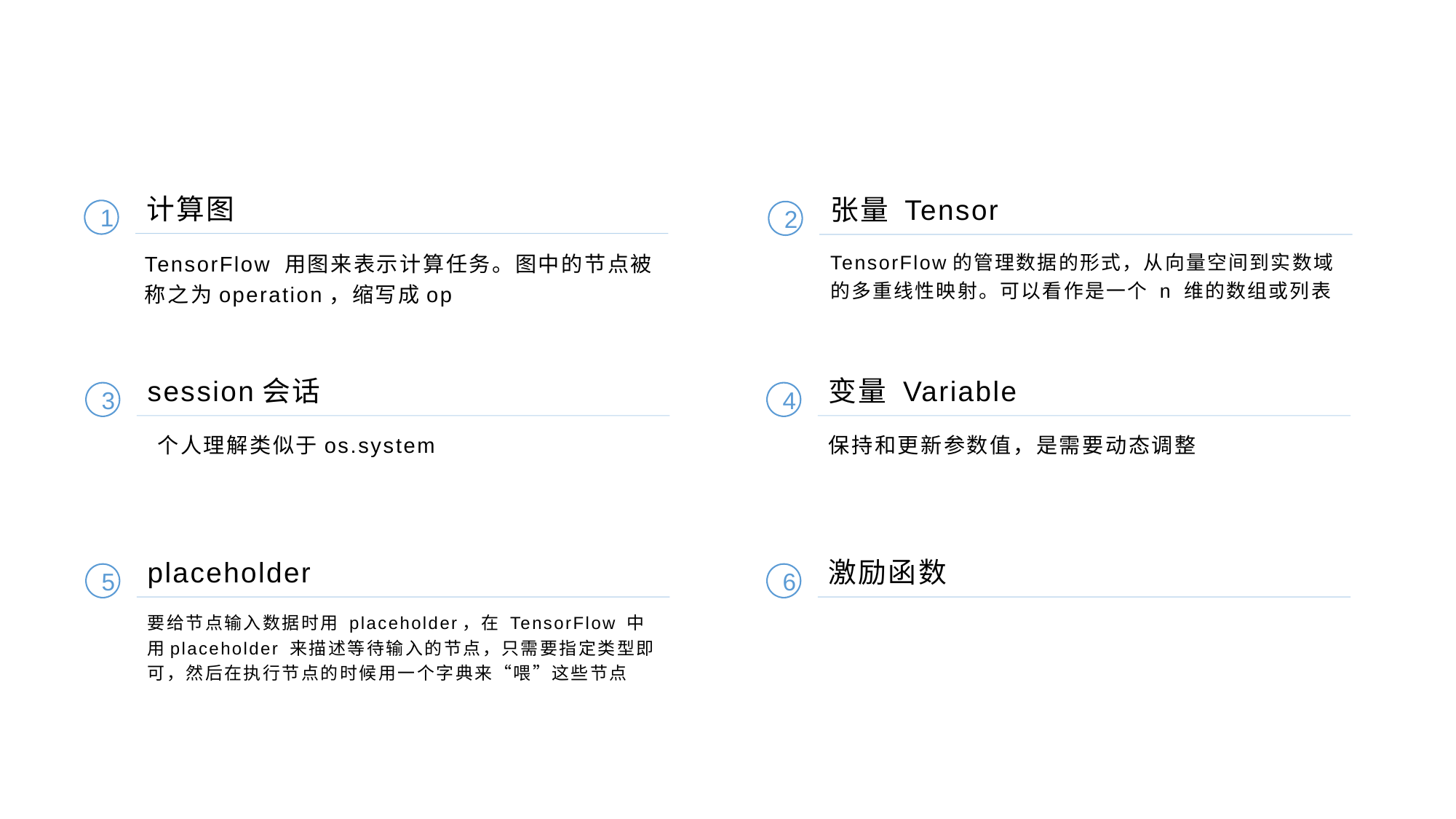

计算图
张量 Tensor
1
2
TensorFlow 用图来表示计算任务。图中的节点被称之为operation，缩写成op
TensorFlow的管理数据的形式，从向量空间到实数域的多重线性映射。可以看作是一个 n 维的数组或列表
session会话
变量 Variable
3
4
个人理解类似于os.system
保持和更新参数值，是需要动态调整
placeholder
激励函数
5
6
要给节点输入数据时用 placeholder，在 TensorFlow 中用placeholder 来描述等待输入的节点，只需要指定类型即可，然后在执行节点的时候用一个字典来“喂”这些节点